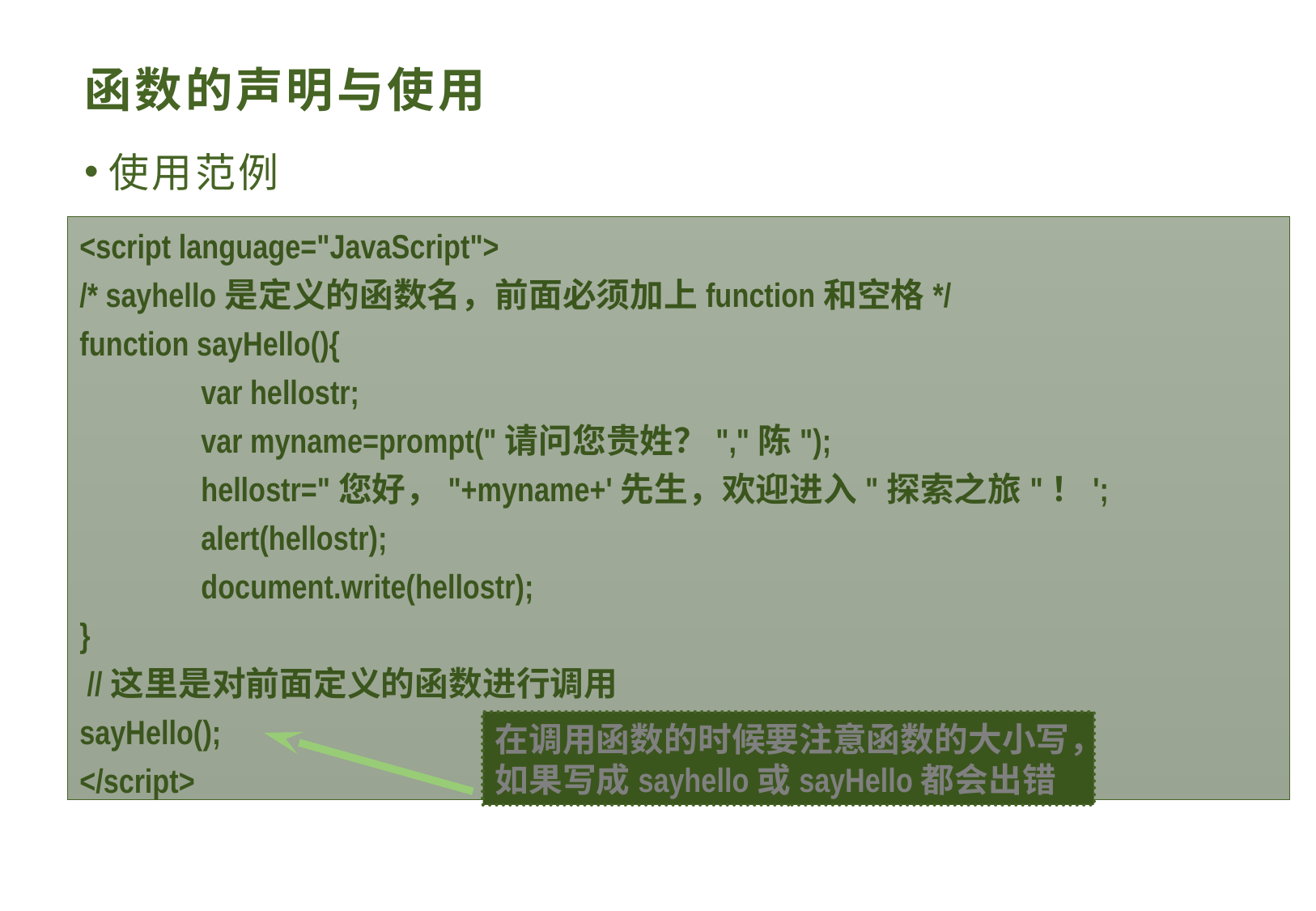

# 函数的声明与使用
使用范例
<script language="JavaScript">
/* sayhello是定义的函数名，前面必须加上function和空格*/
function sayHello(){
	var hellostr;
	var myname=prompt("请问您贵姓？","陈");
	hellostr="您好，"+myname+'先生，欢迎进入"探索之旅"！';
	alert(hellostr);
	document.write(hellostr);
}
 //这里是对前面定义的函数进行调用
sayHello();
</script>
在调用函数的时候要注意函数的大小写，如果写成sayhello或sayHello都会出错